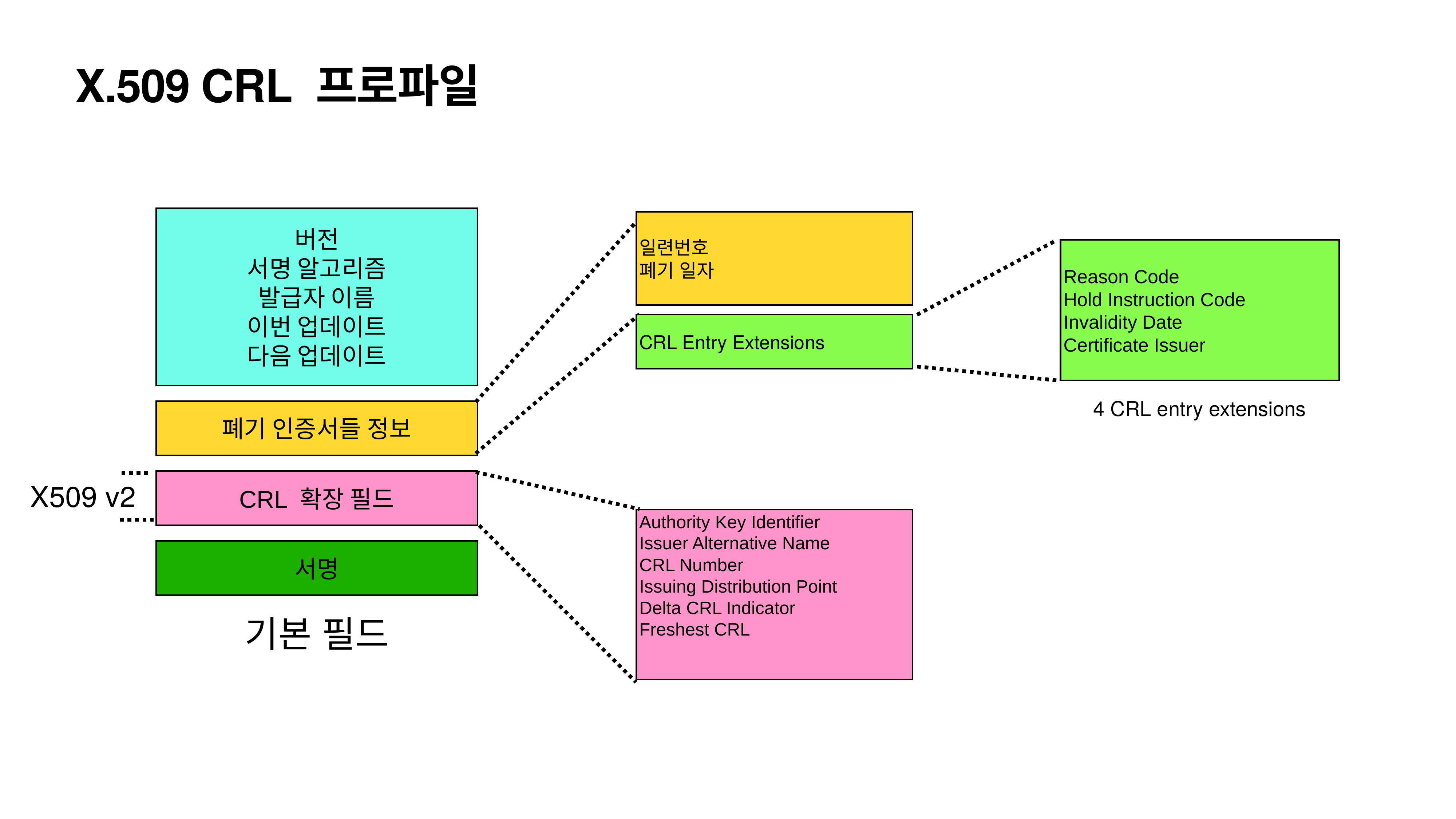

# X.509 CRL 프로파일
버전
서명 알고리즘
발급자 이름
이번 업데이트
다음 업데이트
일련번호
폐기 일자

Reason Code
Hold Instruction Code
Invalidity Date
Certificate Issuer

CRL Entry Extensions

4 CRL entry extensions
폐기 인증서들 정보
CRL 확장 필드

X509 v2
Authority Key Identifier
Issuer Alternative Name
CRL Number
Issuing Distribution Point
Delta CRL Indicator
Freshest CRL

서명
기본 필드